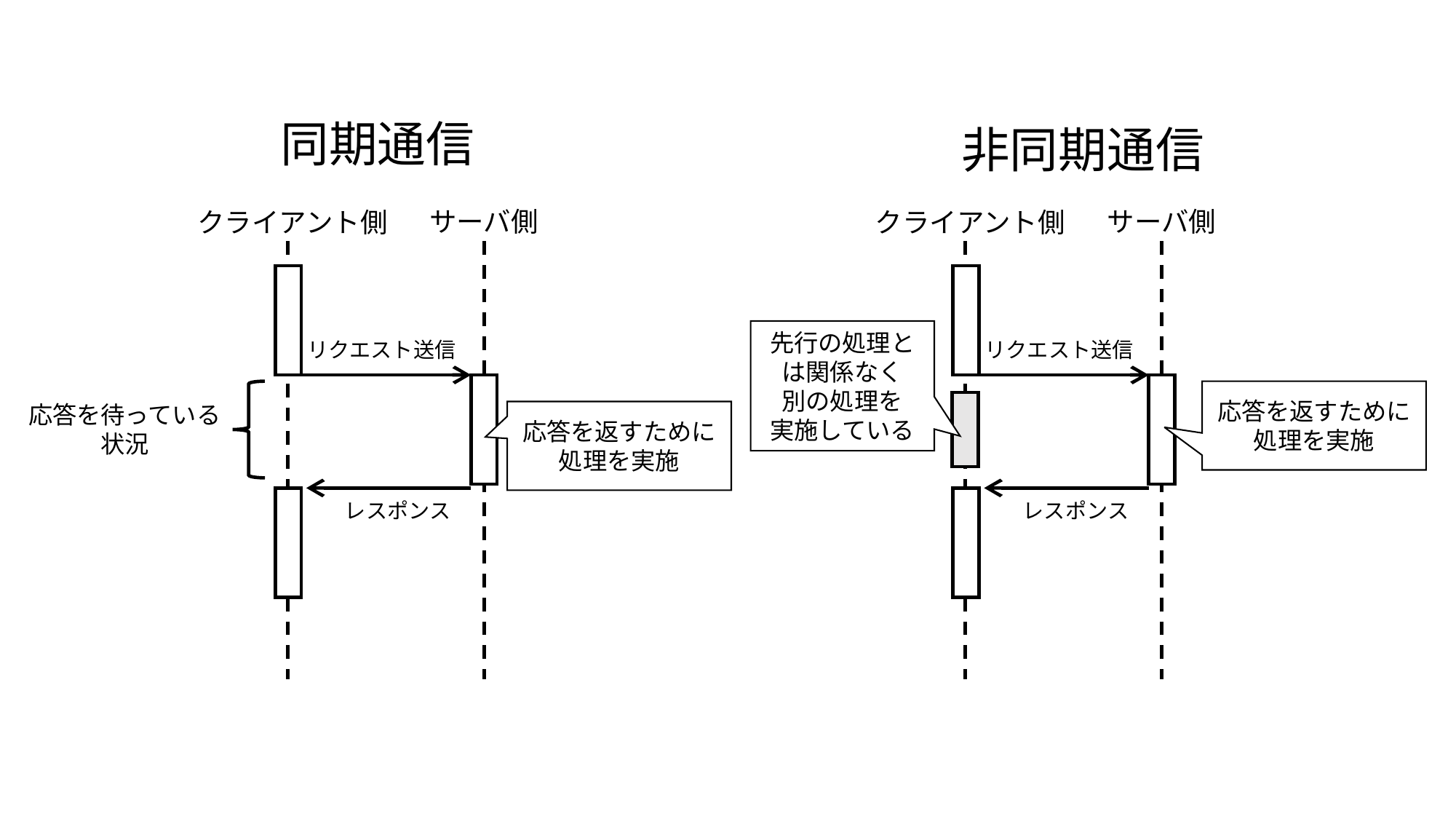

同期通信
非同期通信
サーバ側
サーバ側
クライアント側
クライアント側

先行の処理とは関係なく
別の処理を
実施している
リクエスト送信
リクエスト送信

応答を返すために処理を実施

応答を待っている
状況
応答を返すために処理を実施

レスポンス
レスポンス